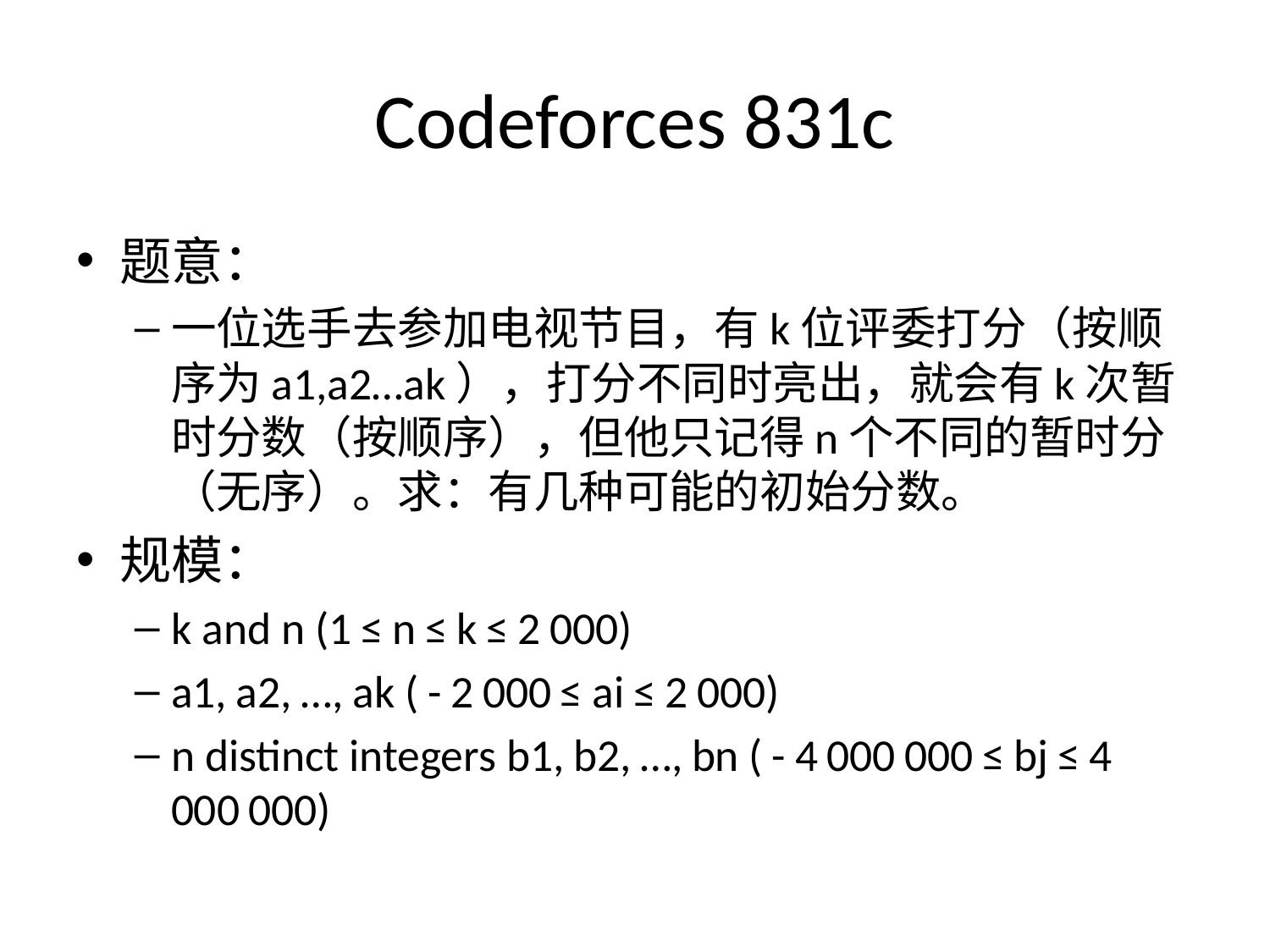

# Codeforces 831c
题意：
一位选手去参加电视节目，有k位评委打分（按顺序为a1,a2…ak），打分不同时亮出，就会有k次暂时分数（按顺序），但他只记得n个不同的暂时分（无序）。求：有几种可能的初始分数。
规模：
k and n (1 ≤ n ≤ k ≤ 2 000)
a1, a2, …, ak ( - 2 000 ≤ ai ≤ 2 000)
n distinct integers b1, b2, …, bn ( - 4 000 000 ≤ bj ≤ 4 000 000)